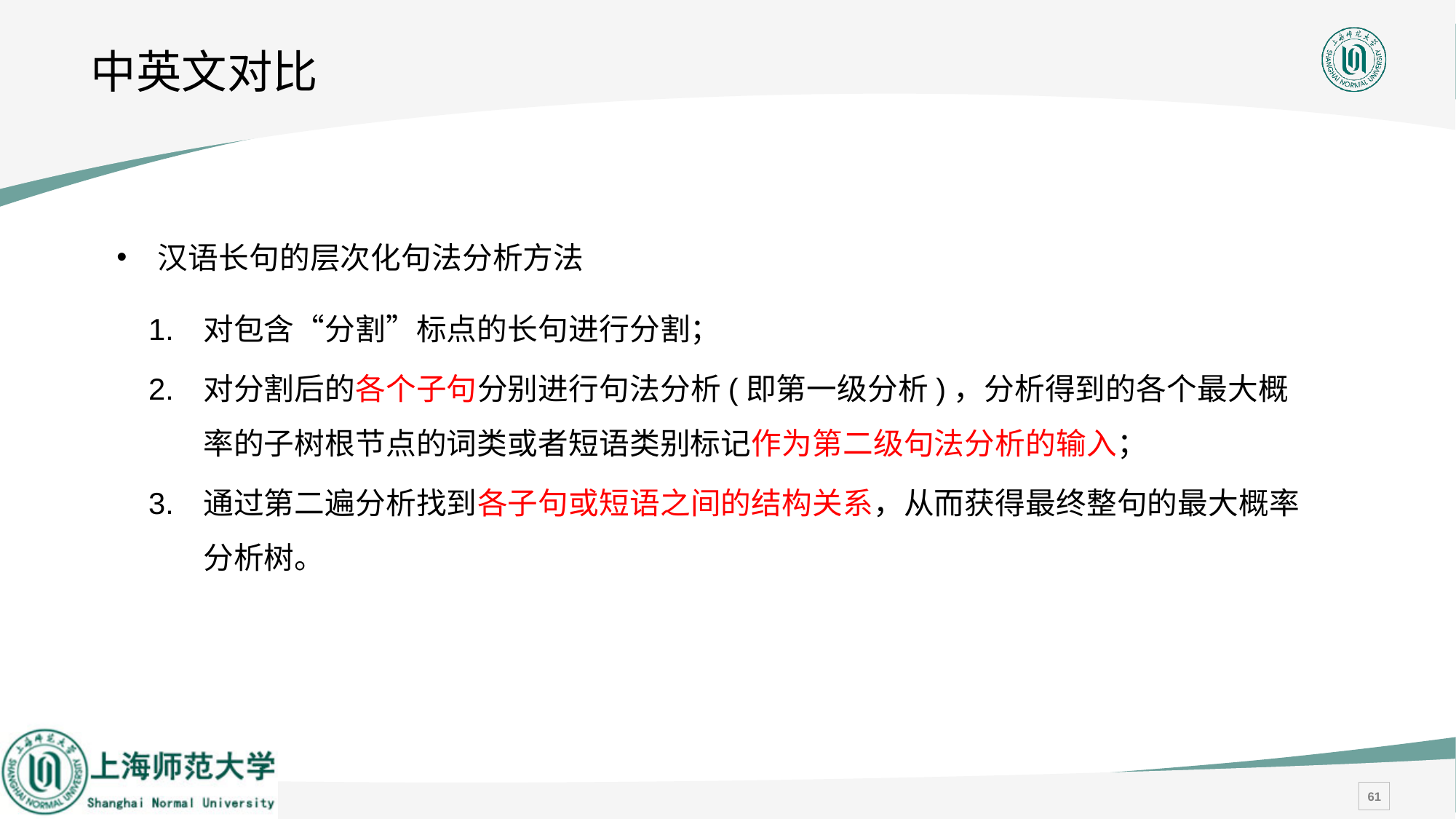

# 中英文对比
汉语长句的层次化句法分析方法
对包含“分割”标点的长句进行分割；
对分割后的各个子句分别进行句法分析(即第一级分析)，分析得到的各个最大概率的子树根节点的词类或者短语类别标记作为第二级句法分析的输入；
通过第二遍分析找到各子句或短语之间的结构关系，从而获得最终整句的最大概率分析树。